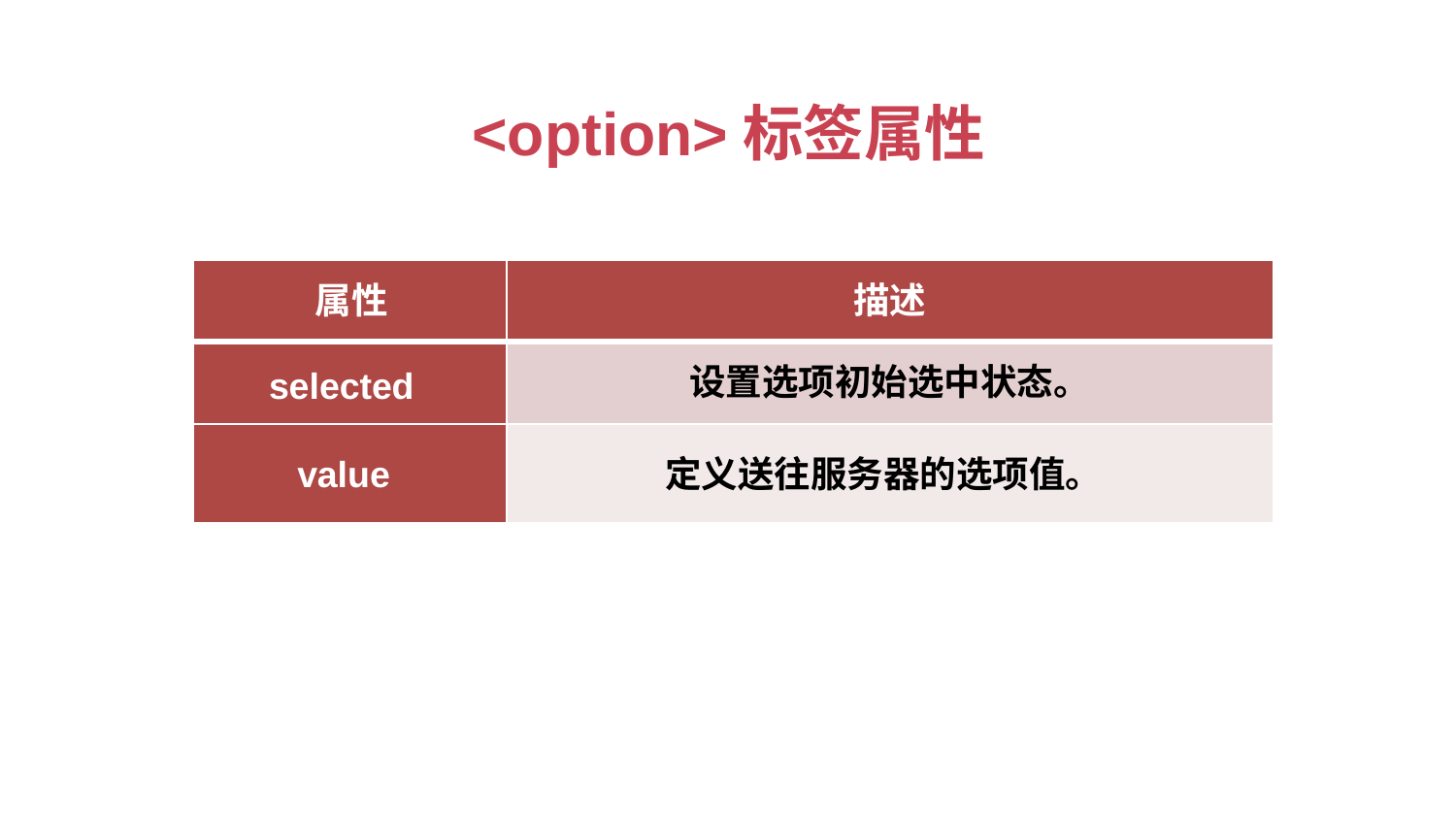

<option>标签属性

		属性

selected

	value
		描述

	设置选项初始选中状态。

定义送往服务器的选项值。